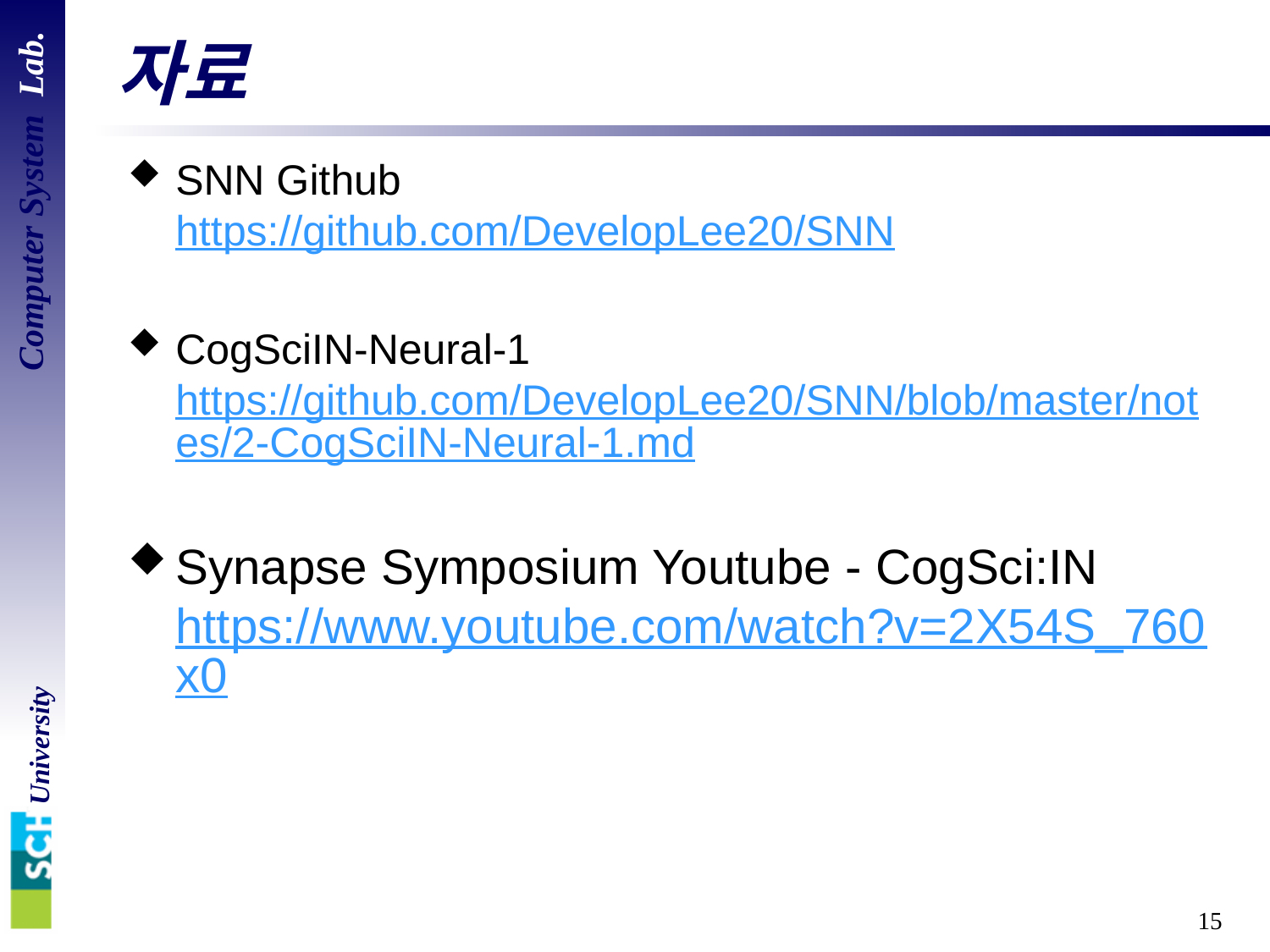

# 자료
SNN Github
https://github.com/DevelopLee20/SNN

CogSciIN-Neural-1
https://github.com/DevelopLee20/SNN/blob/master/notes/2-CogSciIN-Neural-1.md

Synapse Symposium Youtube - CogSci:IN
https://www.youtube.com/watch?v=2X54S_760x0